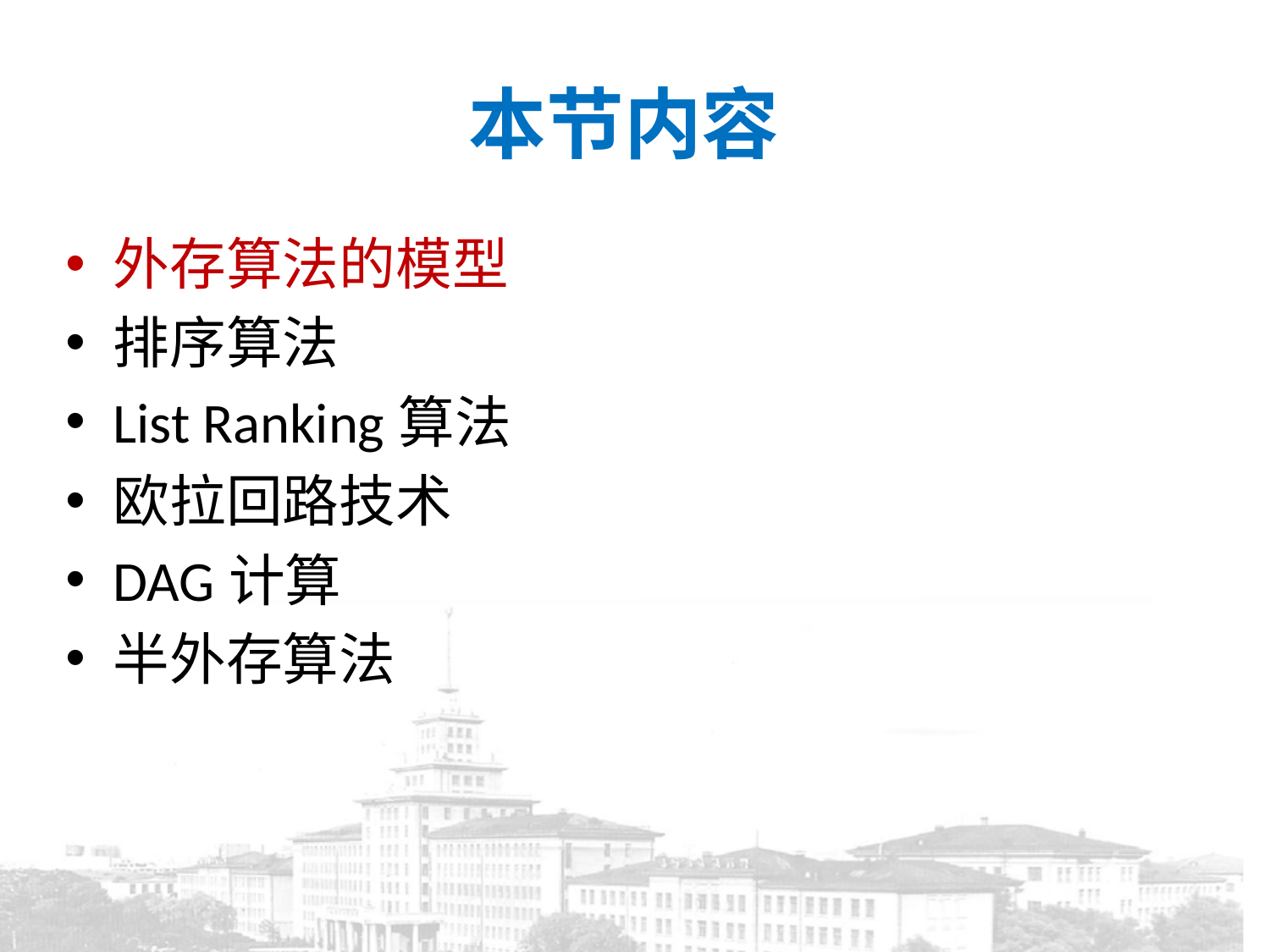

# 本节内容
外存算法的模型
排序算法
List Ranking算法
欧拉回路技术
DAG计算
半外存算法